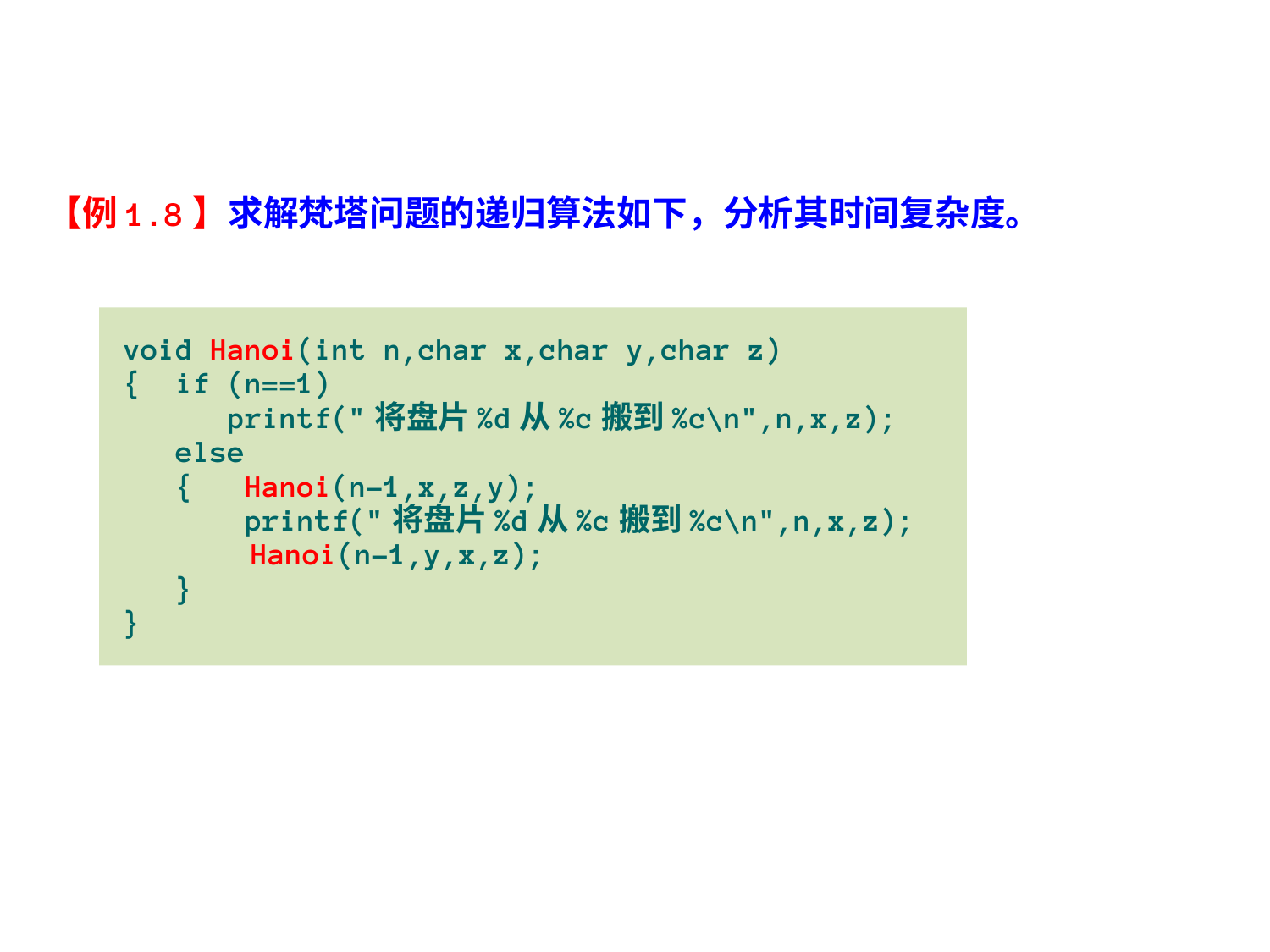

【例1.8】求解梵塔问题的递归算法如下，分析其时间复杂度。
void Hanoi(int n,char x,char y,char z)
{  if (n==1)
      printf("将盘片%d从%c搬到%c\n",n,x,z);
   else
   {   Hanoi(n-1,x,z,y);
       printf("将盘片%d从%c搬到%c\n",n,x,z);
	Hanoi(n-1,y,x,z);
   }
}